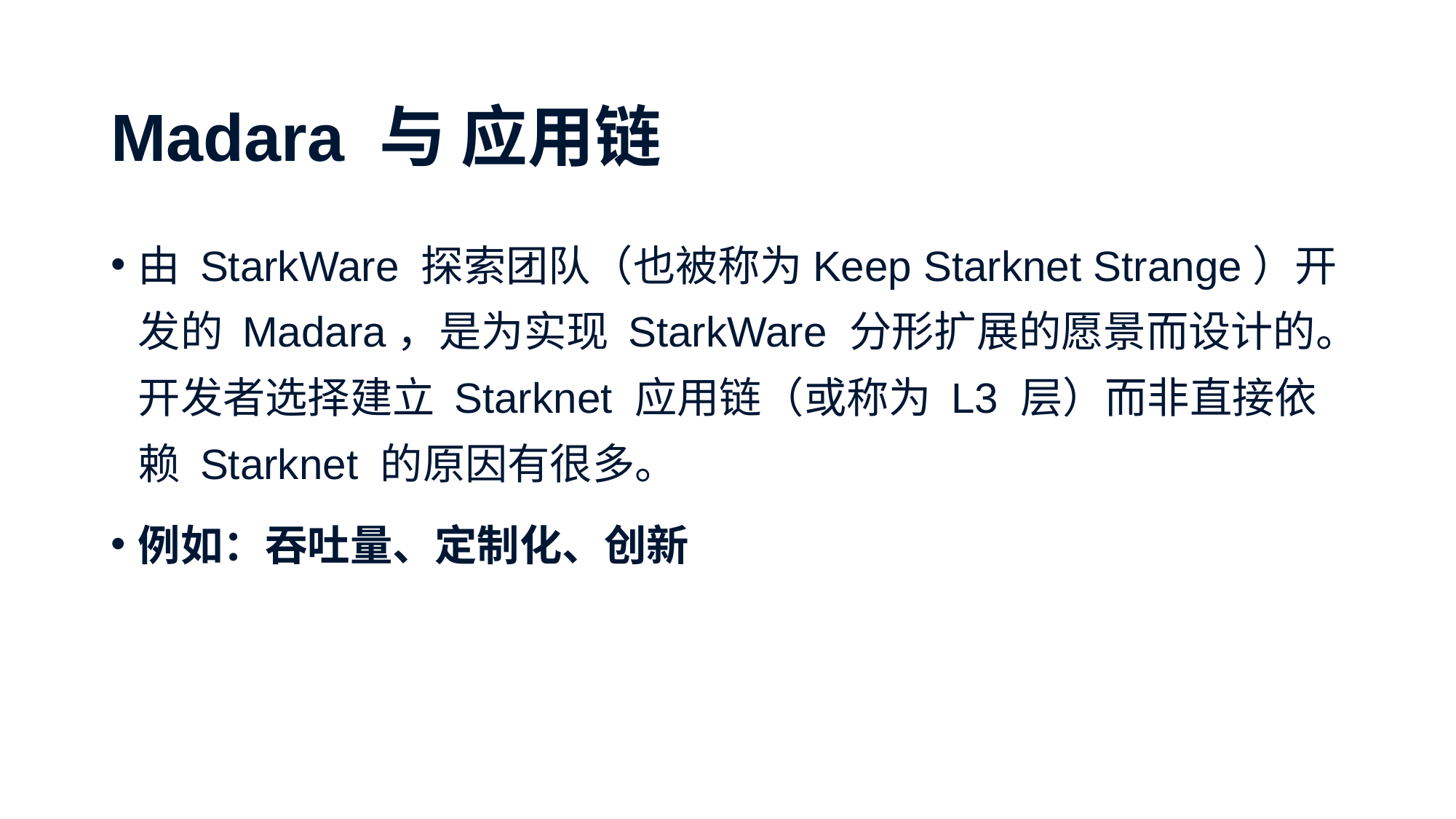

# Madara 与 应用链
由 StarkWare 探索团队（也被称为Keep Starknet Strange）开发的 Madara，是为实现 StarkWare 分形扩展的愿景而设计的。开发者选择建立 Starknet 应用链（或称为 L3 层）而非直接依赖 Starknet 的原因有很多。
例如：吞吐量、定制化、创新